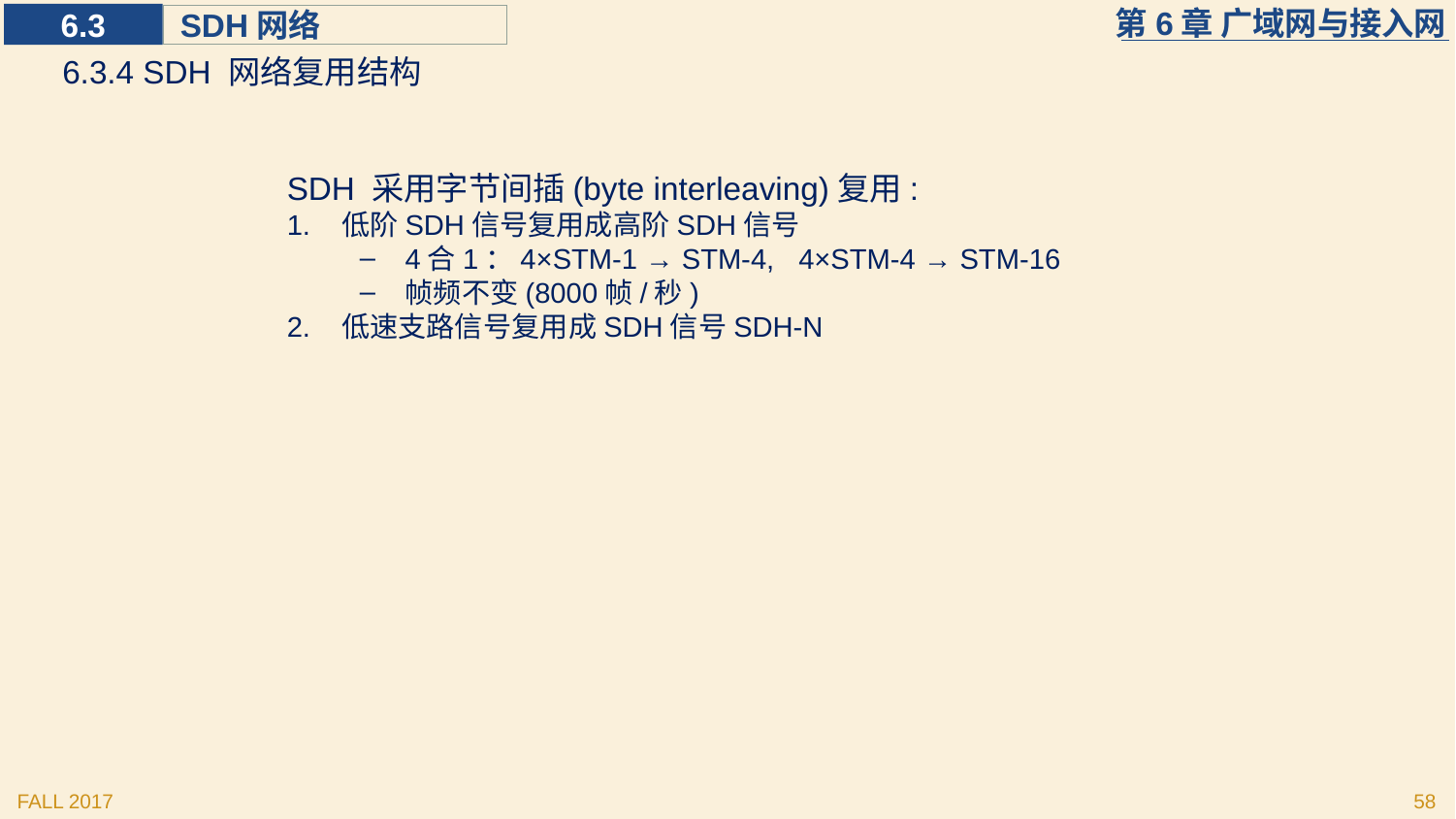

6.3.4 SDH 网络复用结构
SDH 采用字节间插(byte interleaving)复用:
低阶SDH信号复用成高阶SDH信号
4合1：4×STM-1 → STM-4,   4×STM-4 → STM-16
帧频不变(8000帧/秒)
低速支路信号复用成SDH信号SDH-N